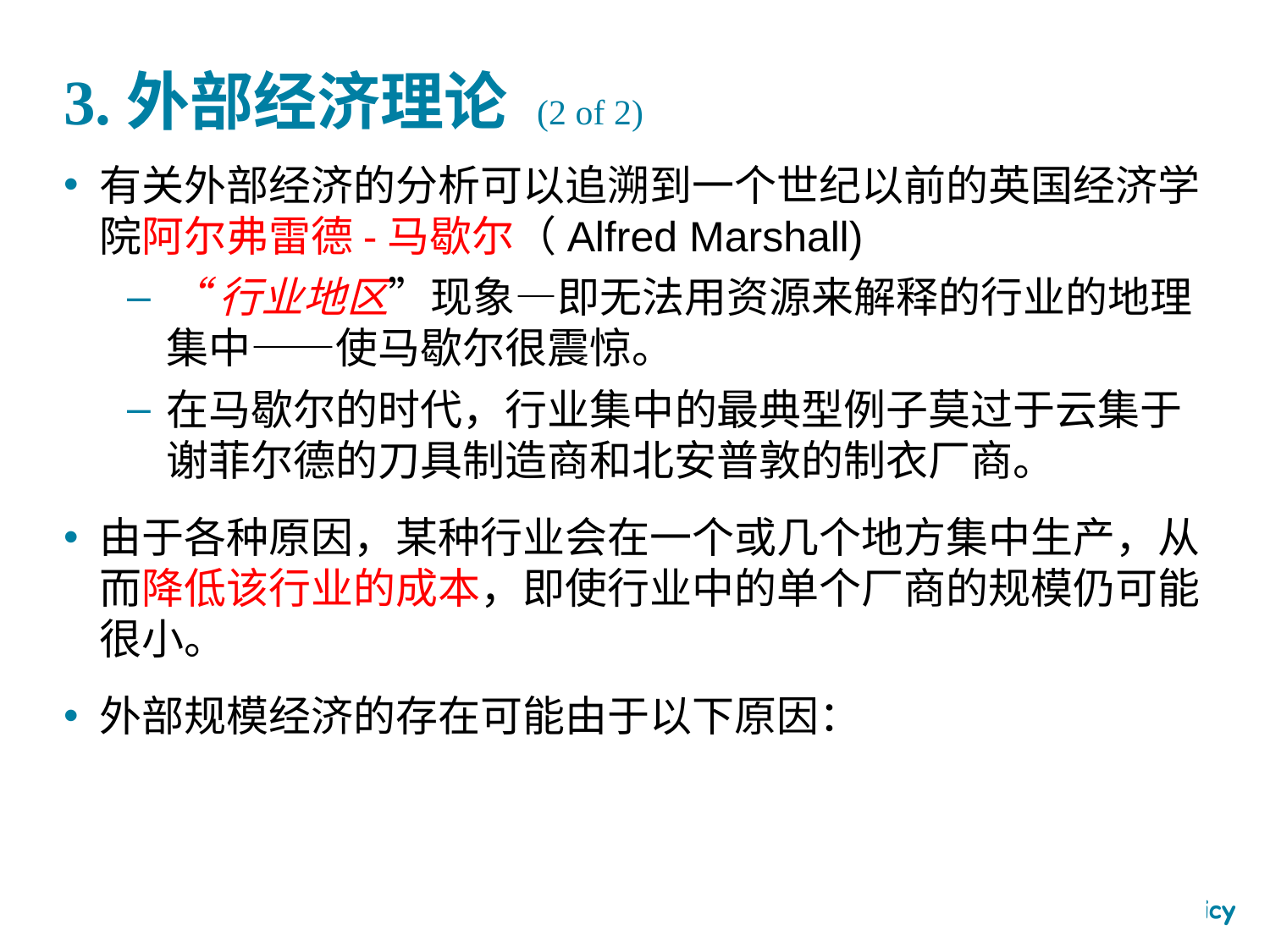

# 3.外部经济理论 (2 of 2)
有关外部经济的分析可以追溯到一个世纪以前的英国经济学院阿尔弗雷德-马歇尔（Alfred Marshall)
“行业地区”现象—即无法用资源来解释的行业的地理集中——使马歇尔很震惊。
在马歇尔的时代，行业集中的最典型例子莫过于云集于谢菲尔德的刀具制造商和北安普敦的制衣厂商。
由于各种原因，某种行业会在一个或几个地方集中生产，从而降低该行业的成本，即使行业中的单个厂商的规模仍可能很小。
外部规模经济的存在可能由于以下原因：